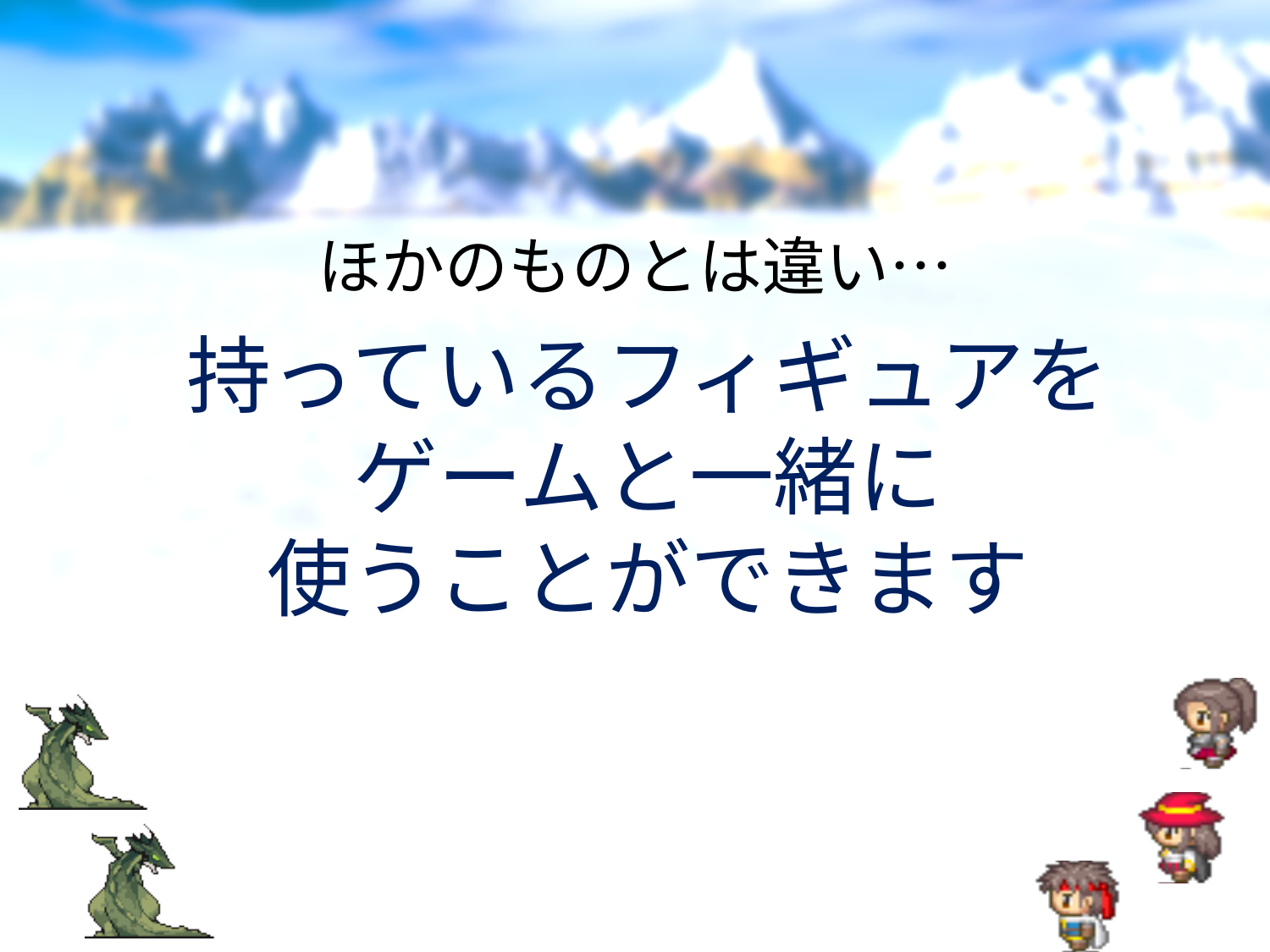

ほかのものとは違い…
持っているフィギュアを
ゲームと一緒に
使うことができます